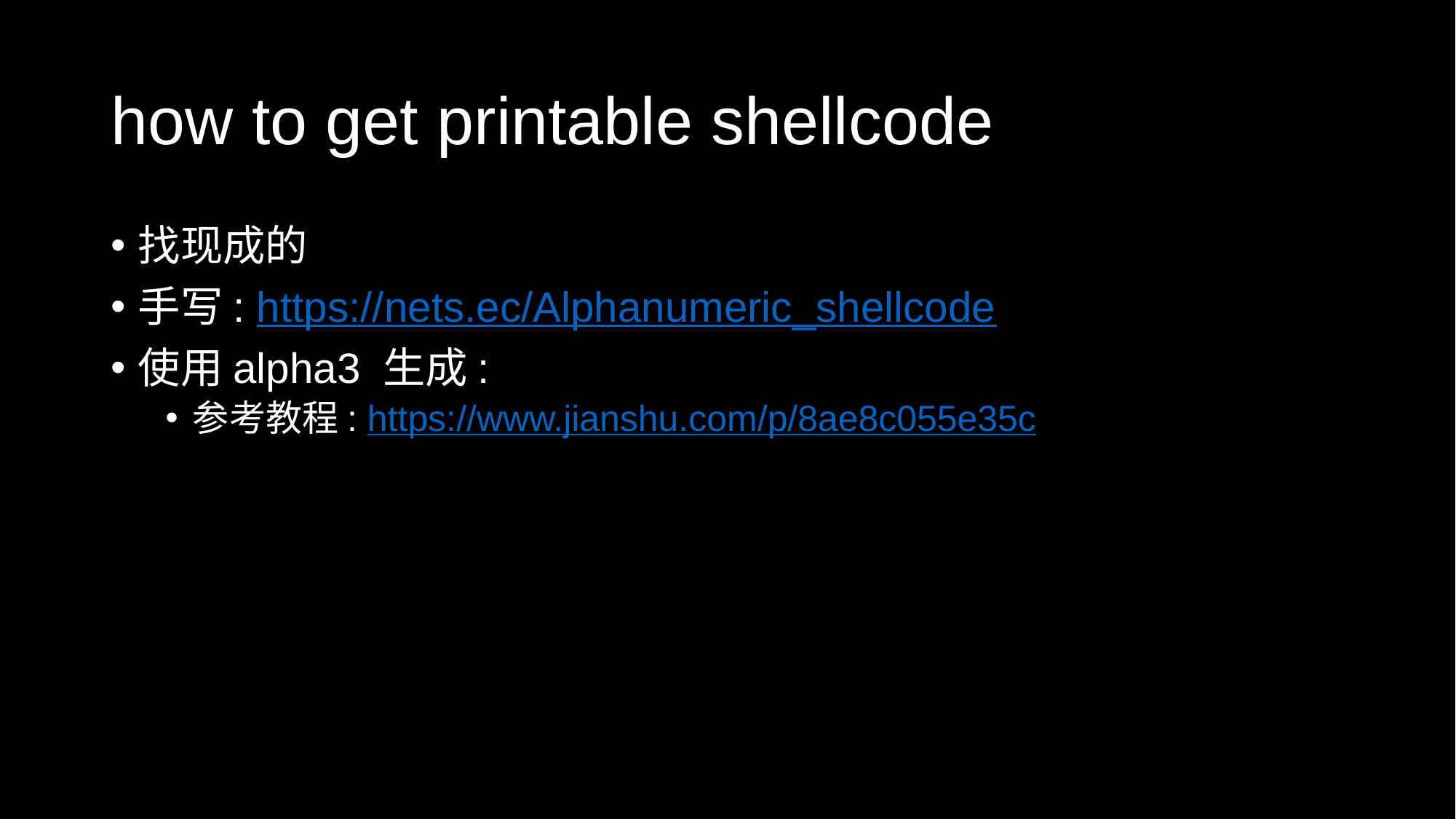

# how to get printable shellcode
找现成的
手写: https://nets.ec/Alphanumeric_shellcode
使用alpha3 生成:
参考教程: https://www.jianshu.com/p/8ae8c055e35c